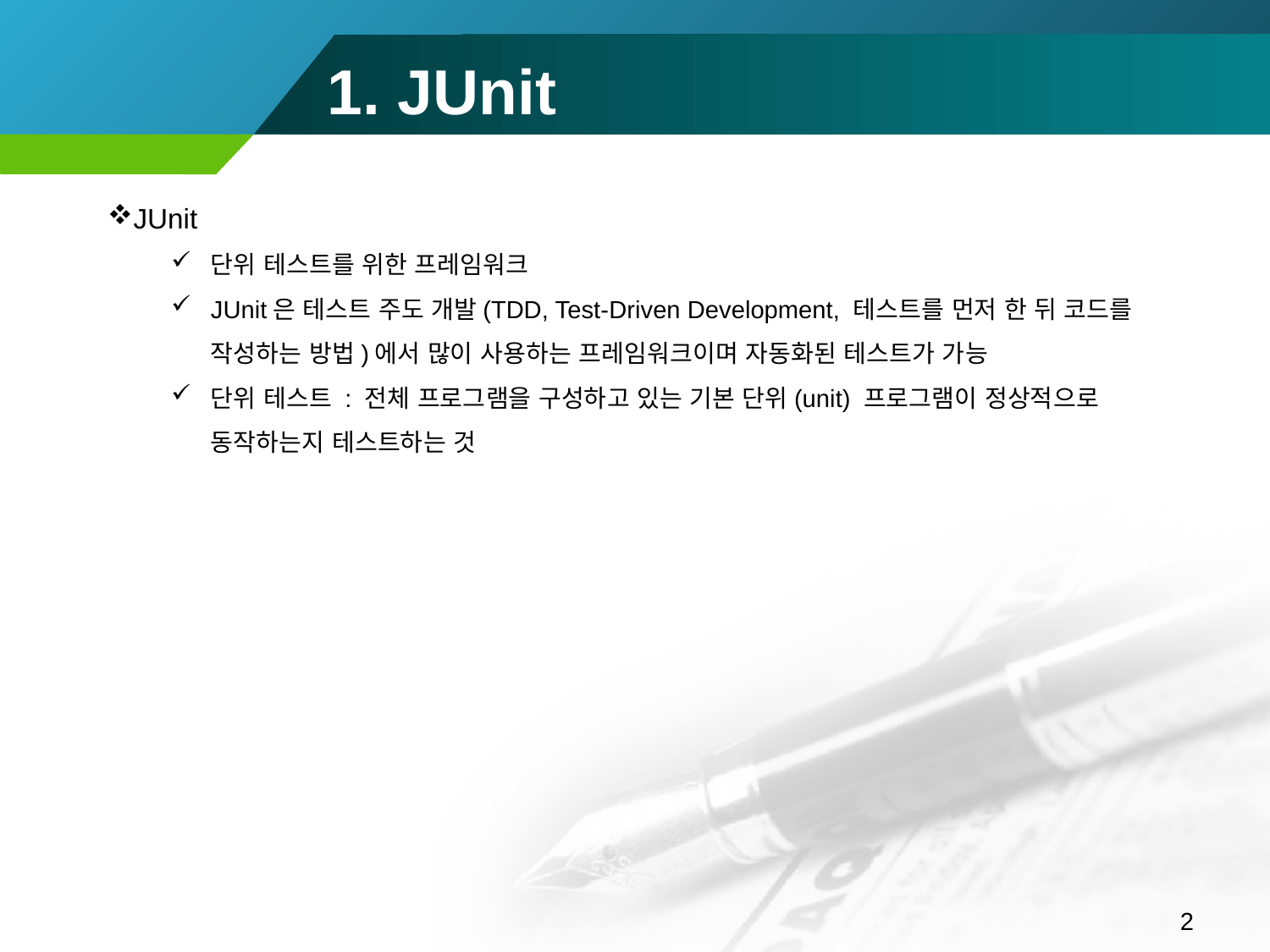

1. JUnit
JUnit
단위 테스트를 위한 프레임워크
JUnit은 테스트 주도 개발(TDD, Test-Driven Development, 테스트를 먼저 한 뒤 코드를 작성하는 방법)에서 많이 사용하는 프레임워크이며 자동화된 테스트가 가능
단위 테스트 : 전체 프로그램을 구성하고 있는 기본 단위(unit) 프로그램이 정상적으로 동작하는지 테스트하는 것
2